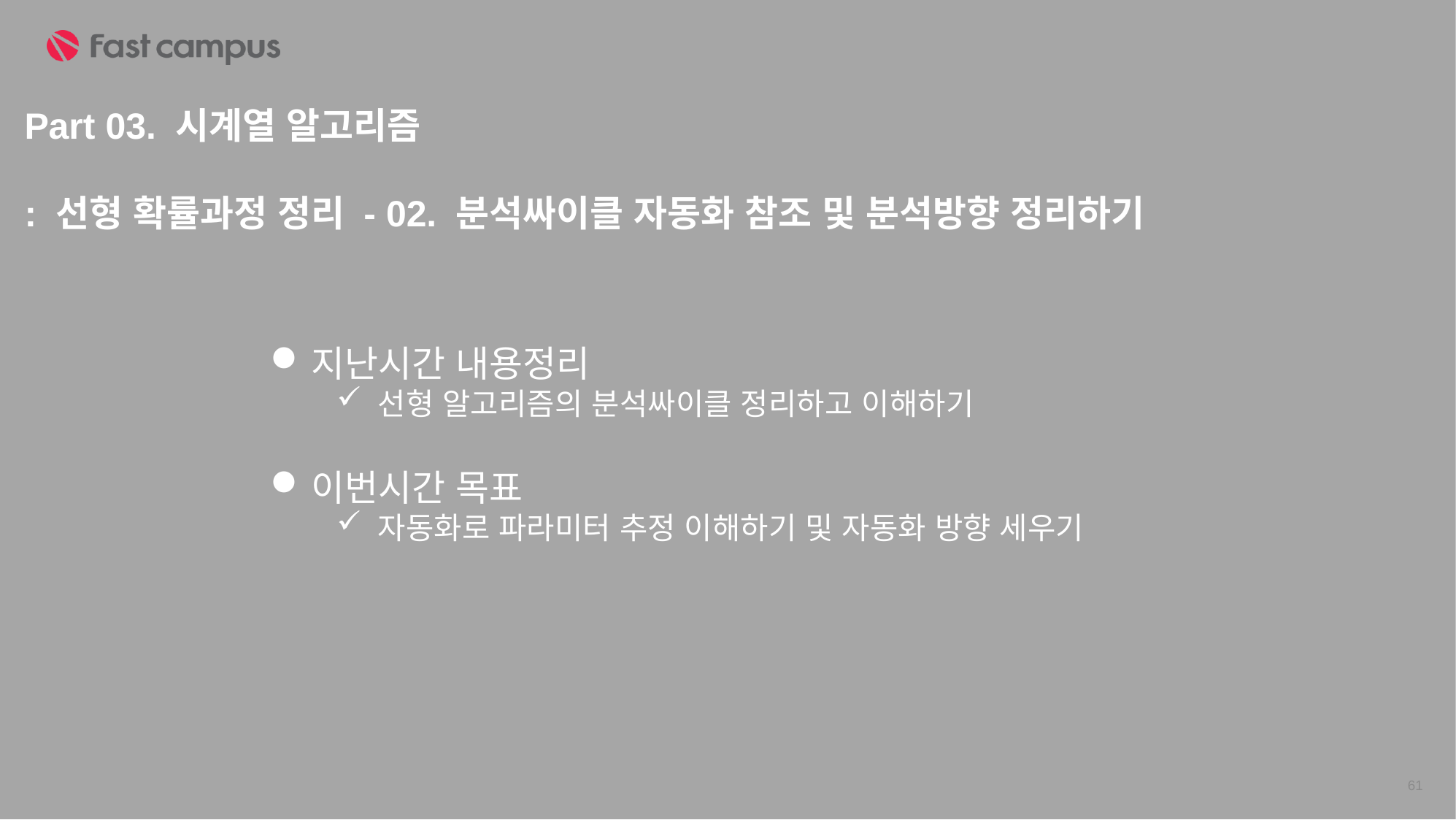

Part 03. 시계열 알고리즘

: 선형 확률과정 정리 - 02. 분석싸이클 자동화 참조 및 분석방향 정리하기
지난시간 내용정리
선형 알고리즘의 분석싸이클 정리하고 이해하기

이번시간 목표
자동화로 파라미터 추정 이해하기 및 자동화 방향 세우기
61